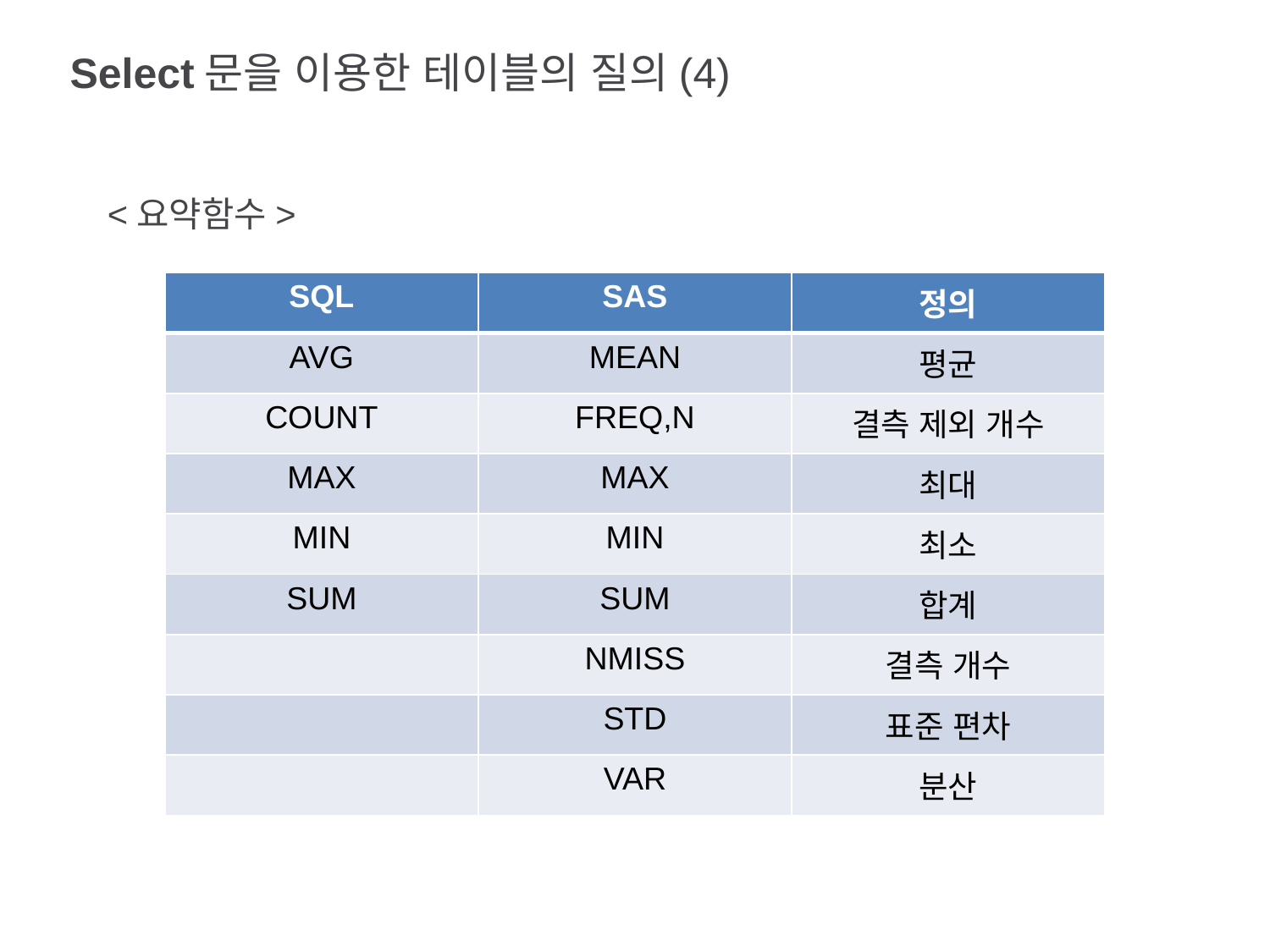

Select문을 이용한 테이블의 질의(4)
<요약함수>
| SQL | SAS | 정의 |
| --- | --- | --- |
| AVG | MEAN | 평균 |
| COUNT | FREQ,N | 결측 제외 개수 |
| MAX | MAX | 최대 |
| MIN | MIN | 최소 |
| SUM | SUM | 합계 |
|  | NMISS | 결측 개수 |
|  | STD | 표준 편차 |
|  | VAR | 분산 |